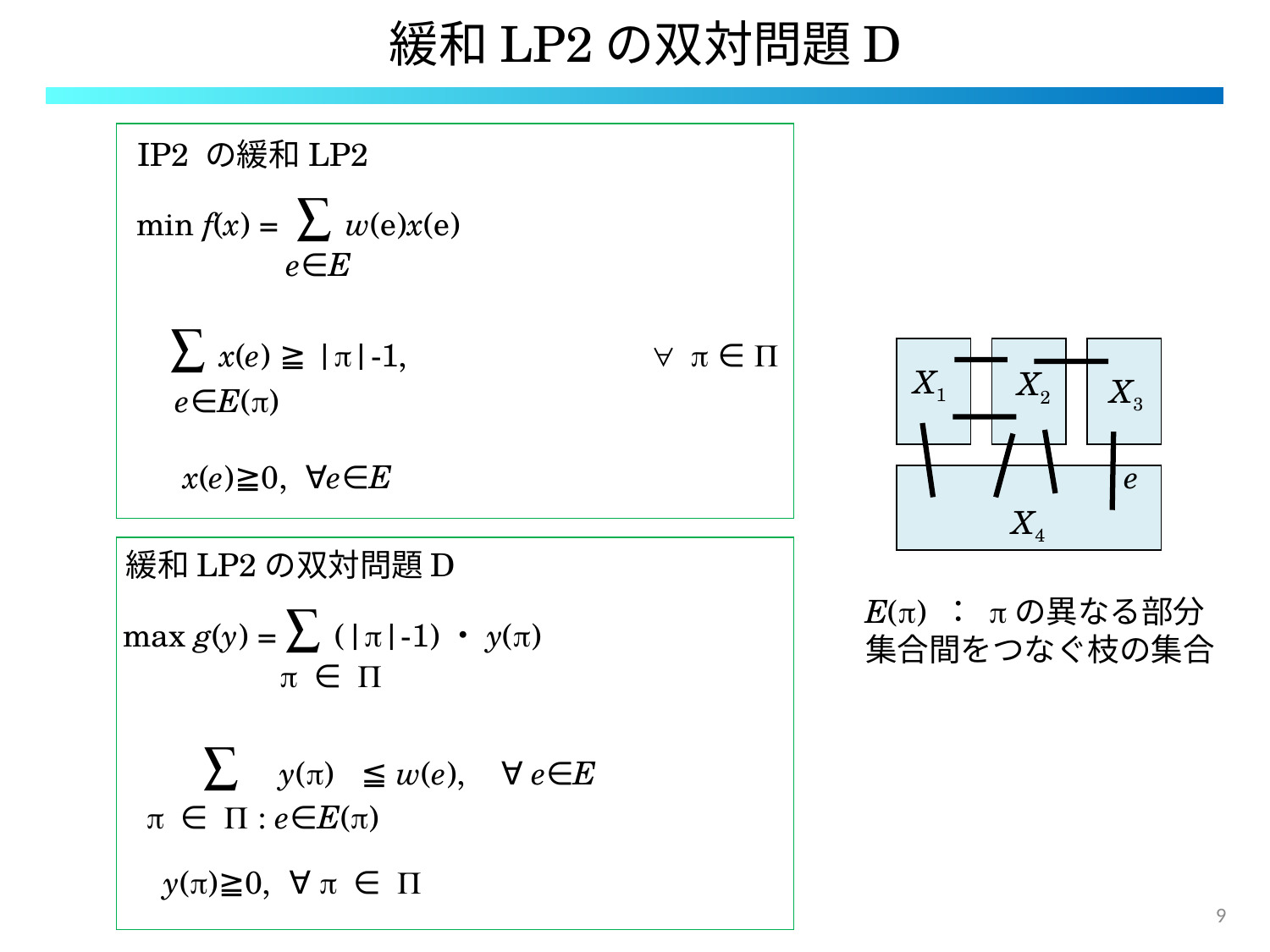

# 緩和LP2の双対問題D

IP2 の緩和LP2
min f(x) =  ∑ w(e)x(e)
e∈E
∑ x(e) ≧ |π|-1,　　　　　　　  ∀ π ∈ Π

X1
X2

X3
e∈E(π)

x(e)≧0,  ∀e∈E
e

X4

緩和LP2の双対問題D
E(π) ： πの異なる部分集合間をつなぐ枝の集合
max g(y) = ∑ (|π|-1)・y(π)
π ∈ Π
∑   y(π)   ≦ w(e),    ∀ e∈E
π ∈ Π : e∈E(π)
y(π)≧0,  ∀ π ∈ Π
9